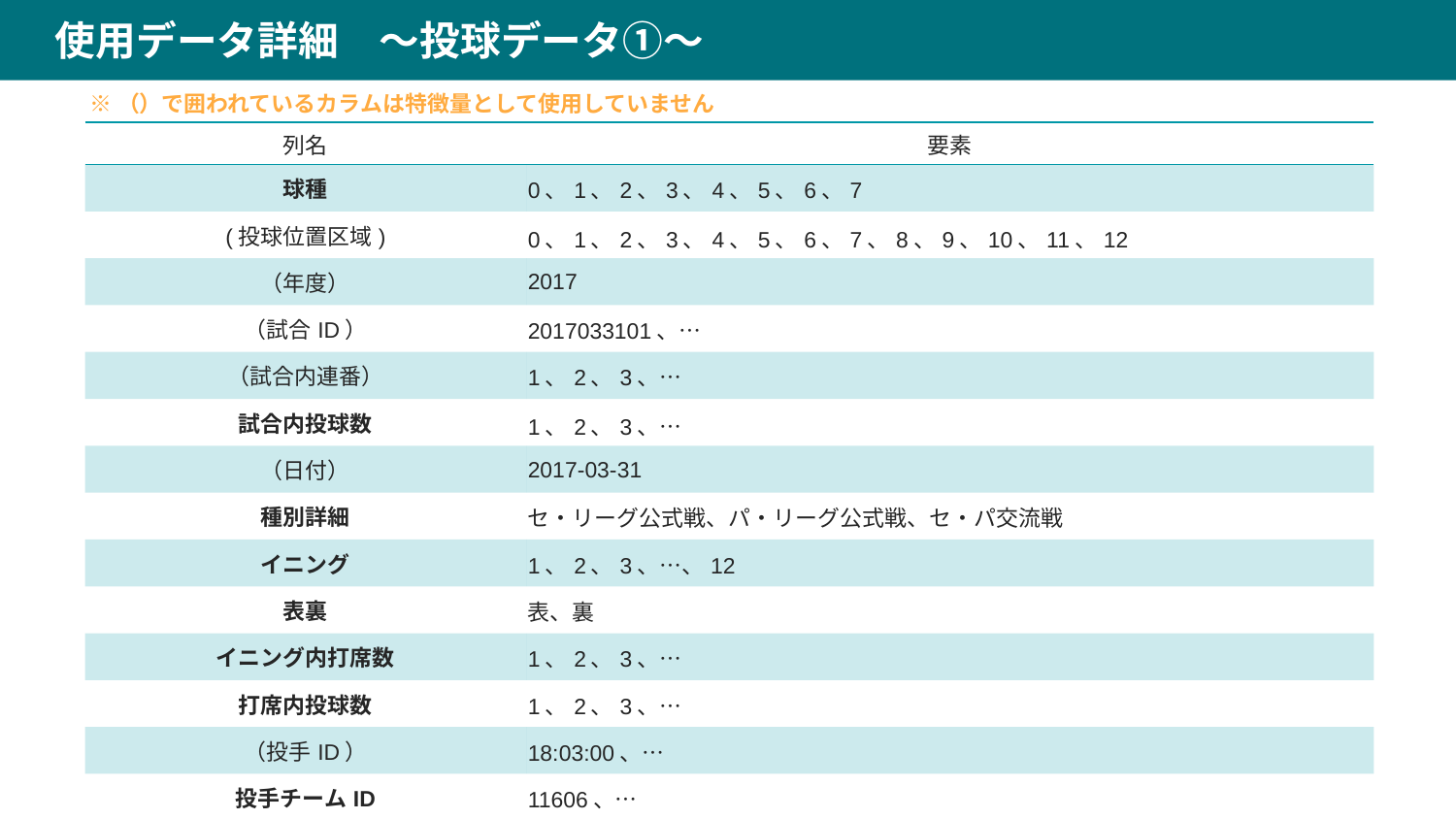

使用データ詳細　～投球データ①～
※（）で囲われているカラムは特徴量として使用していません
| 列名 | 要素 |
| --- | --- |
| 球種 | 0、1、2、3、4、5、6、7 |
| (投球位置区域) | 0、1、2、3、4、5、6、7、8、9、10、11、12 |
| （年度） | 2017 |
| （試合ID） | 2017033101、… |
| （試合内連番） | 1、2、3、… |
| 試合内投球数 | 1、2、3、… |
| （日付） | 2017-03-31 |
| 種別詳細 | セ・リーグ公式戦、パ・リーグ公式戦、セ・パ交流戦 |
| イニング | 1、2、3、…、12 |
| 表裏 | 表、裏 |
| イニング内打席数 | 1、2、3、… |
| 打席内投球数 | 1、2、3、… |
| （投手ID） | 18:03:00、… |
| 投手チームID | 11606、… |
| 投手投球左右 | 右、左 |